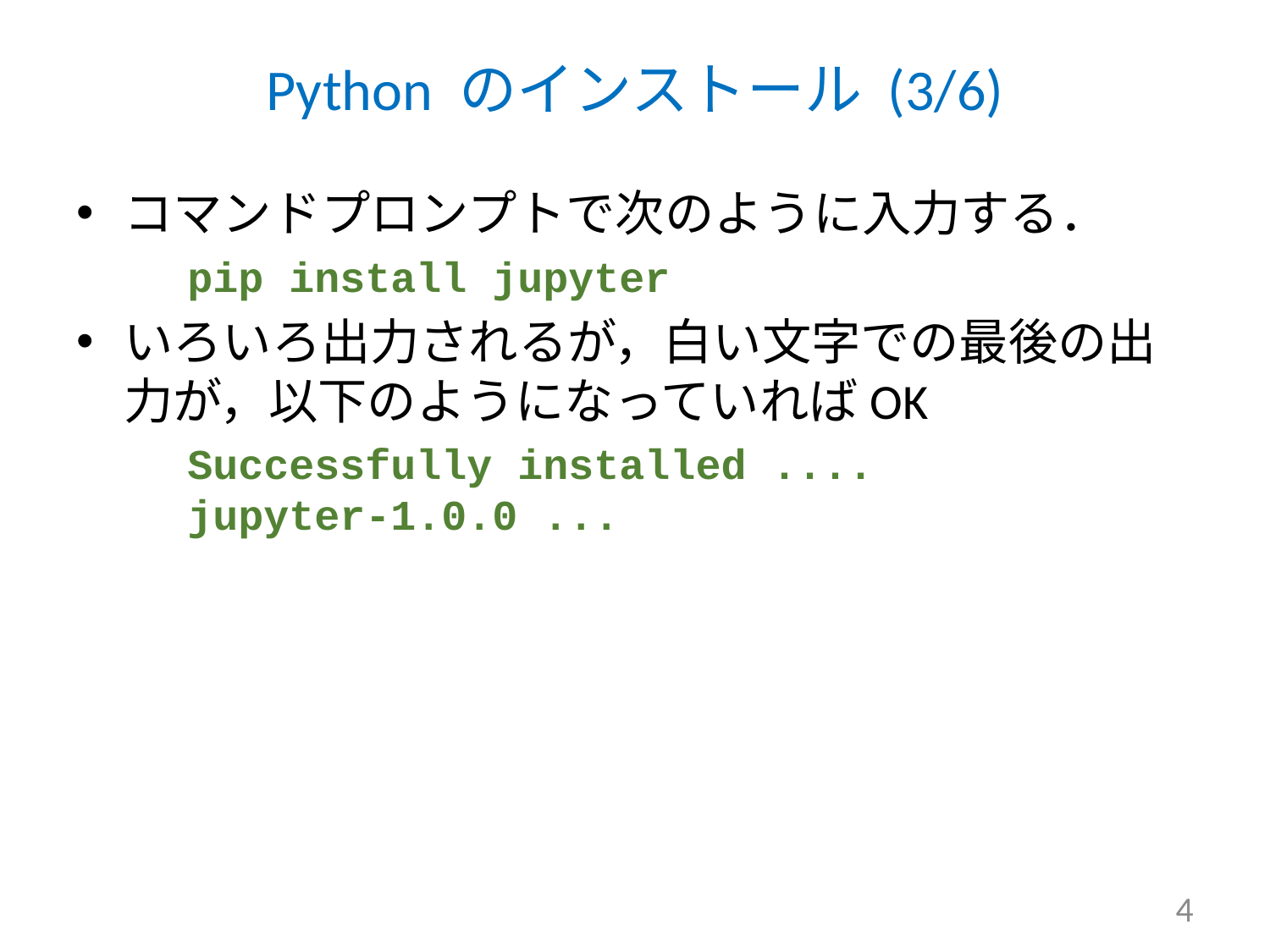

# Python のインストール (3/6)
コマンドプロンプトで次のように入力する．
pip install jupyter
いろいろ出力されるが，白い文字での最後の出力が，以下のようになっていればOK
Successfully installed ....
jupyter-1.0.0 ...

4